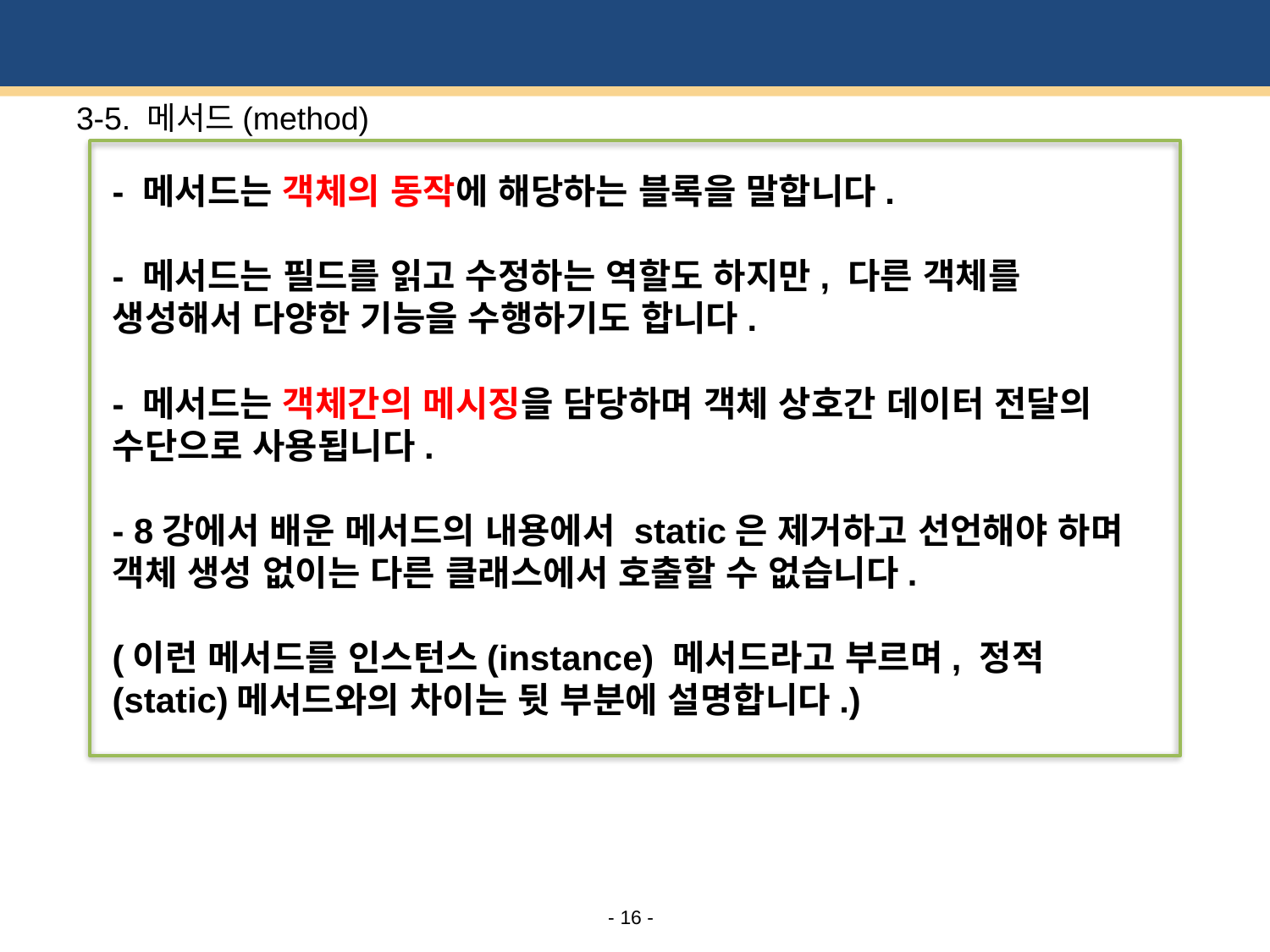

# 3-5. 메서드(method)

- 메서드는 객체의 동작에 해당하는 블록을 말합니다.

- 메서드는 필드를 읽고 수정하는 역할도 하지만, 다른 객체를 생성해서 다양한 기능을 수행하기도 합니다.

- 메서드는 객체간의 메시징을 담당하며 객체 상호간 데이터 전달의 수단으로 사용됩니다.

- 8강에서 배운 메서드의 내용에서 static은 제거하고 선언해야 하며 객체 생성 없이는 다른 클래스에서 호출할 수 없습니다.

(이런 메서드를 인스턴스(instance) 메서드라고 부르며, 정적(static)메서드와의 차이는 뒷 부분에 설명합니다.)